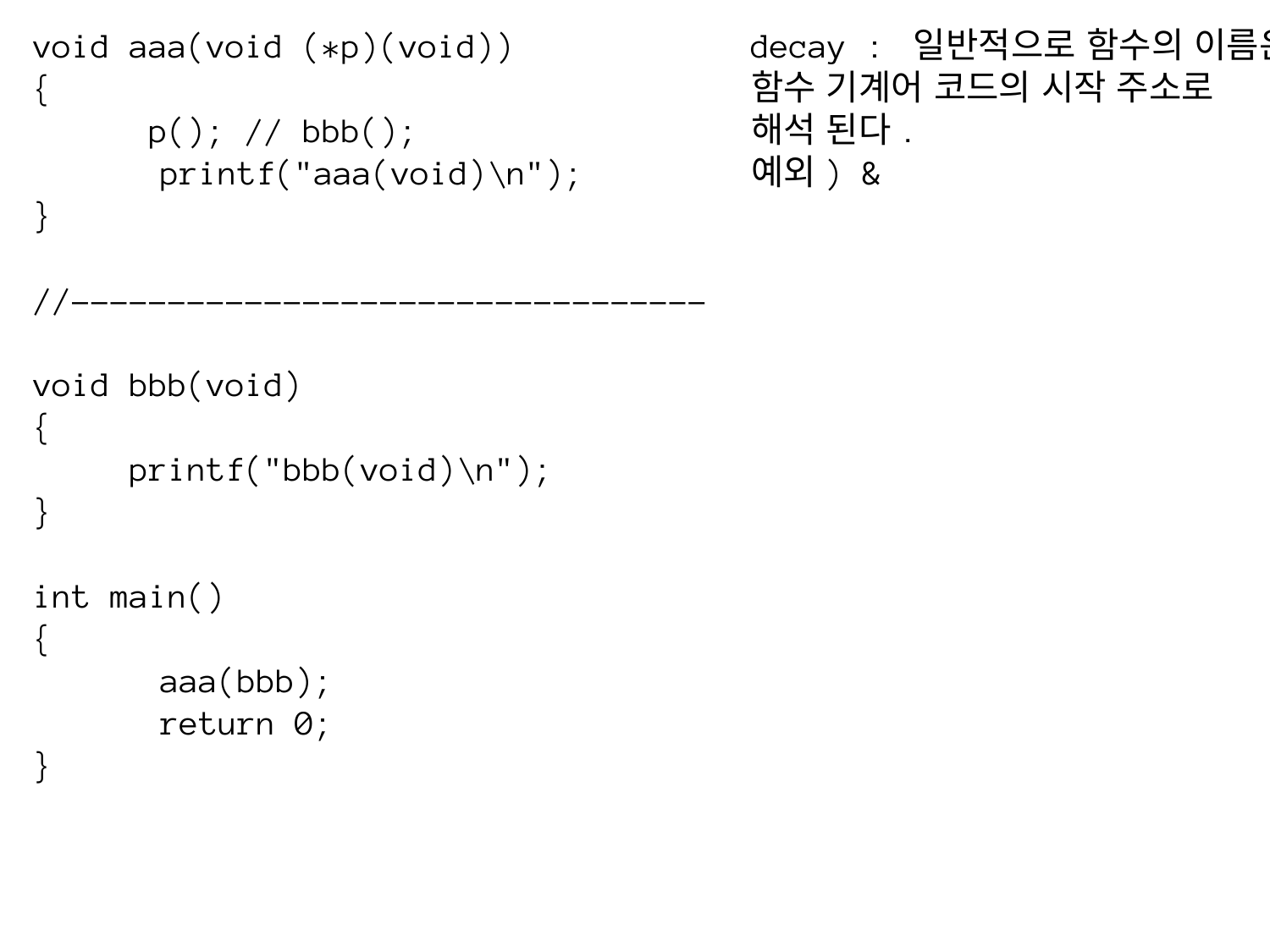

void aaa(void (*p)(void))
{
      p(); // bbb();
	printf("aaa(void)\n");
}

//---------------------------------

void bbb(void)
{
     printf("bbb(void)\n");
}

int main()
{
	aaa(bbb);
	return 0;
}

decay : 일반적으로 함수의 이름은
함수 기계어 코드의 시작 주소로
해석 된다.
예외) &